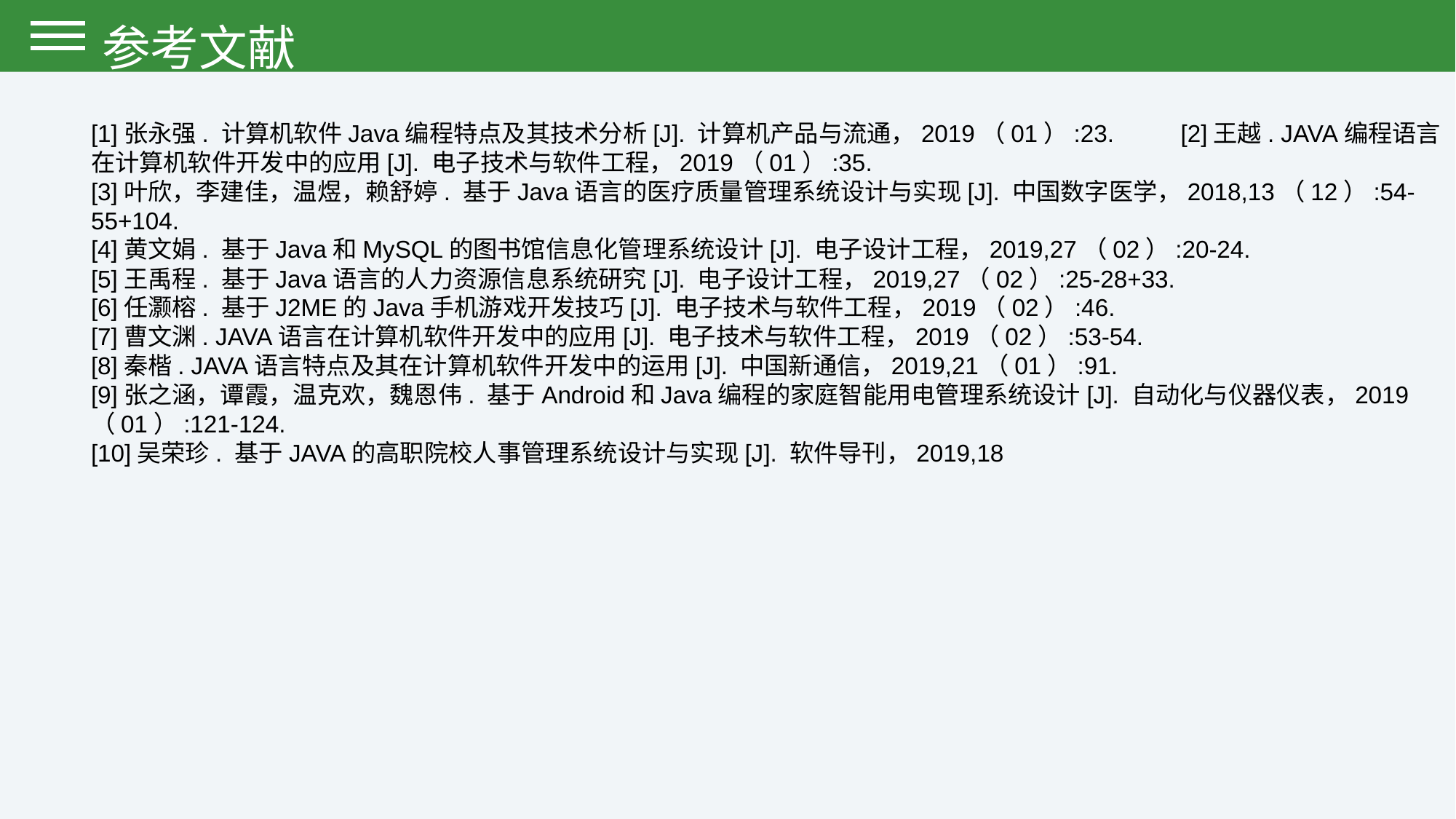

参考文献
[1]张永强. 计算机软件Java编程特点及其技术分析[J]. 计算机产品与流通，2019（01）:23. 　　[2]王越. JAVA编程语言在计算机软件开发中的应用[J]. 电子技术与软件工程，2019（01）:35.
[3]叶欣，李建佳，温煜，赖舒婷. 基于Java语言的医疗质量管理系统设计与实现[J]. 中国数字医学，2018,13（12）:54-55+104.
[4]黄文娟. 基于Java和MySQL的图书馆信息化管理系统设计[J]. 电子设计工程，2019,27（02）:20-24.
[5]王禹程. 基于Java语言的人力资源信息系统研究[J]. 电子设计工程，2019,27（02）:25-28+33.
[6]任灏榕. 基于J2ME的Java手机游戏开发技巧[J]. 电子技术与软件工程，2019（02）:46.
[7]曹文渊. JAVA语言在计算机软件开发中的应用[J]. 电子技术与软件工程，2019（02）:53-54.
[8]秦楷. JAVA语言特点及其在计算机软件开发中的运用[J]. 中国新通信，2019,21（01）:91.
[9]张之涵，谭霞，温克欢，魏恩伟. 基于Android和Java编程的家庭智能用电管理系统设计[J]. 自动化与仪器仪表，2019（01）:121-124.
[10]吴荣珍. 基于JAVA的高职院校人事管理系统设计与实现[J]. 软件导刊，2019,18